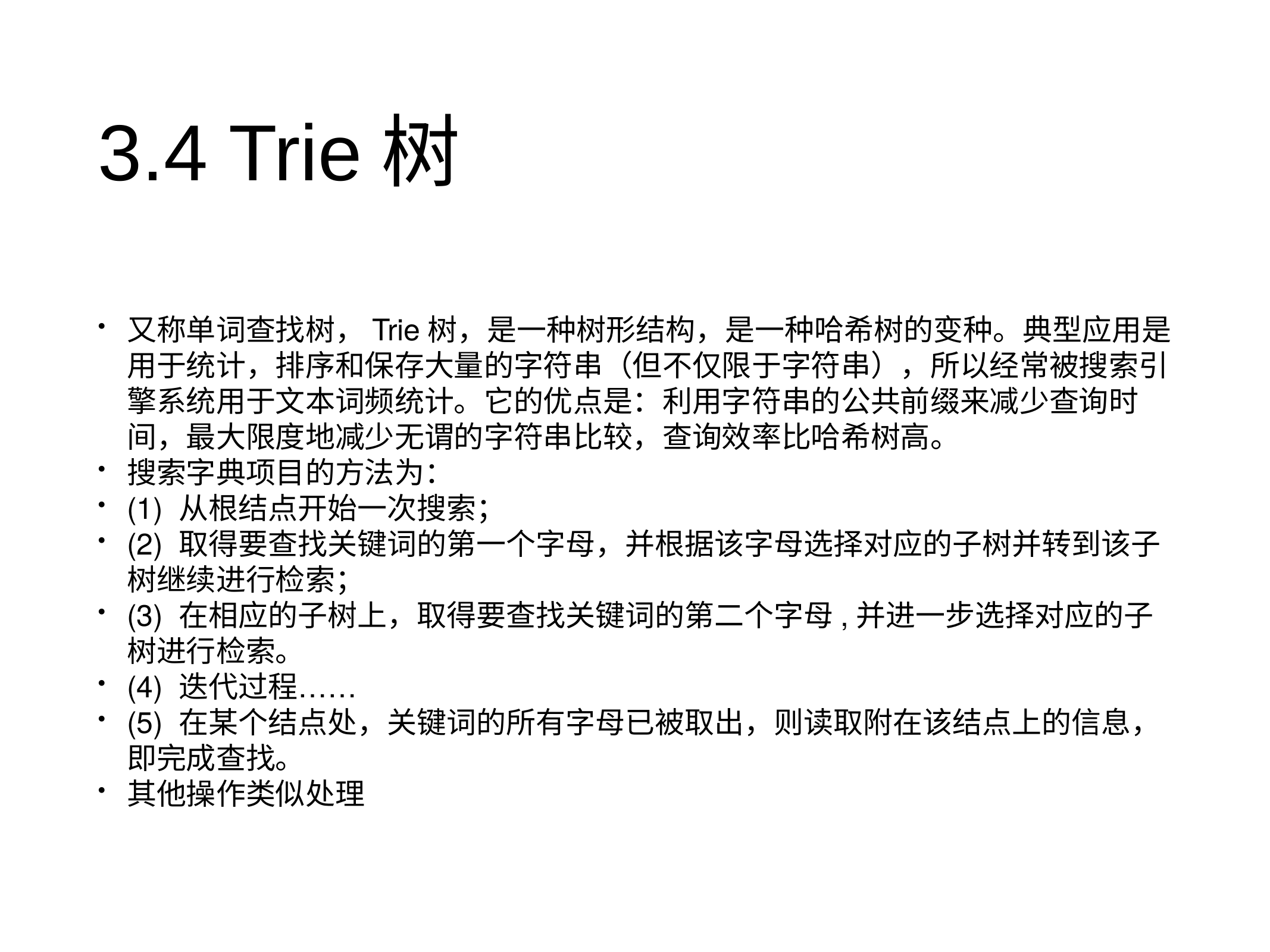

# 3.4 Trie树
又称单词查找树，Trie树，是一种树形结构，是一种哈希树的变种。典型应用是用于统计，排序和保存大量的字符串（但不仅限于字符串），所以经常被搜索引擎系统用于文本词频统计。它的优点是：利用字符串的公共前缀来减少查询时间，最大限度地减少无谓的字符串比较，查询效率比哈希树高。
搜索字典项目的方法为：
(1) 从根结点开始一次搜索；
(2) 取得要查找关键词的第一个字母，并根据该字母选择对应的子树并转到该子树继续进行检索；
(3) 在相应的子树上，取得要查找关键词的第二个字母,并进一步选择对应的子树进行检索。
(4) 迭代过程……
(5) 在某个结点处，关键词的所有字母已被取出，则读取附在该结点上的信息，即完成查找。
其他操作类似处理